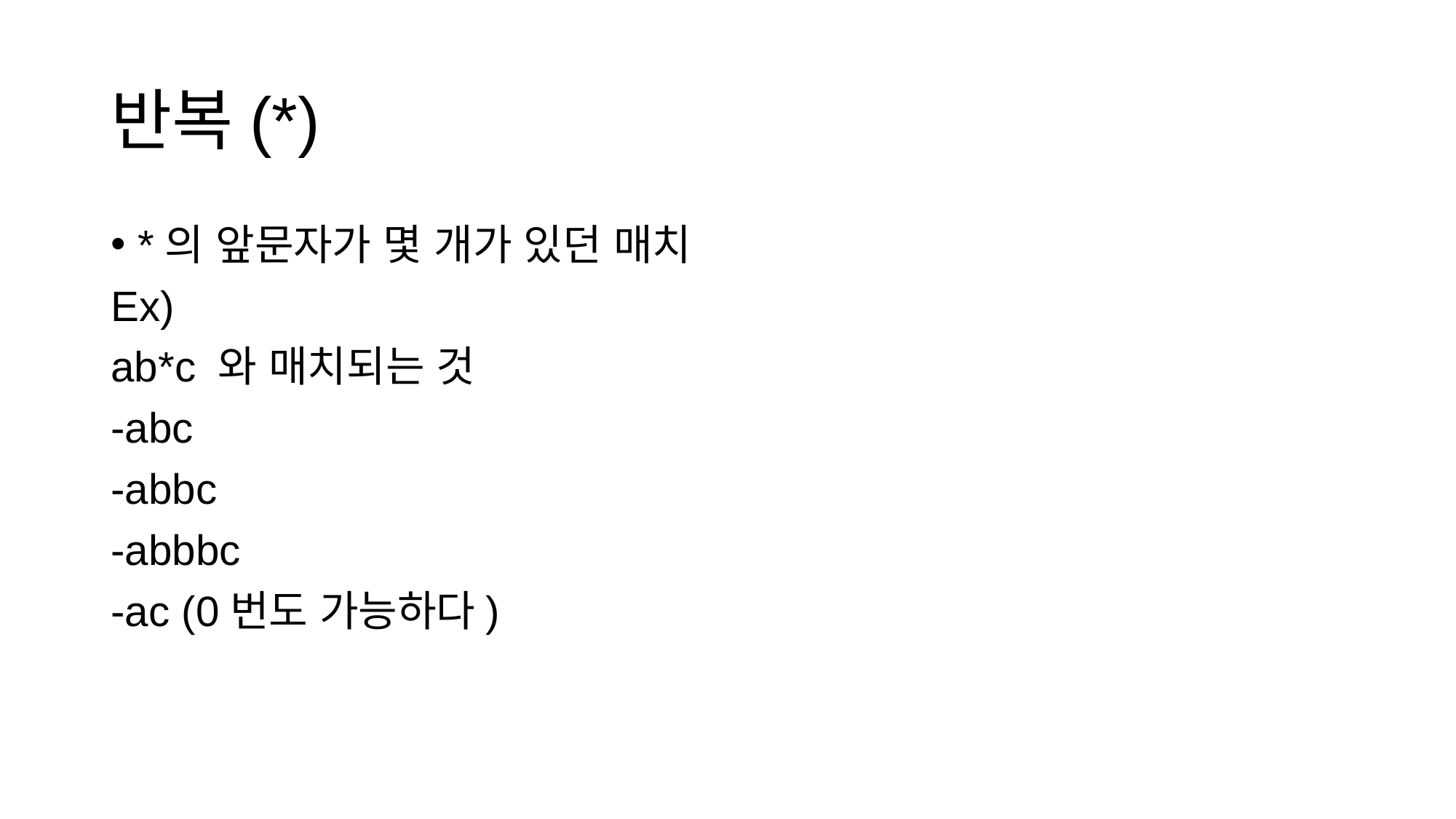

# 반복(*)
*의 앞문자가 몇 개가 있던 매치
Ex)
ab*c 와 매치되는 것
-abc
-abbc
-abbbc
-ac (0번도 가능하다)